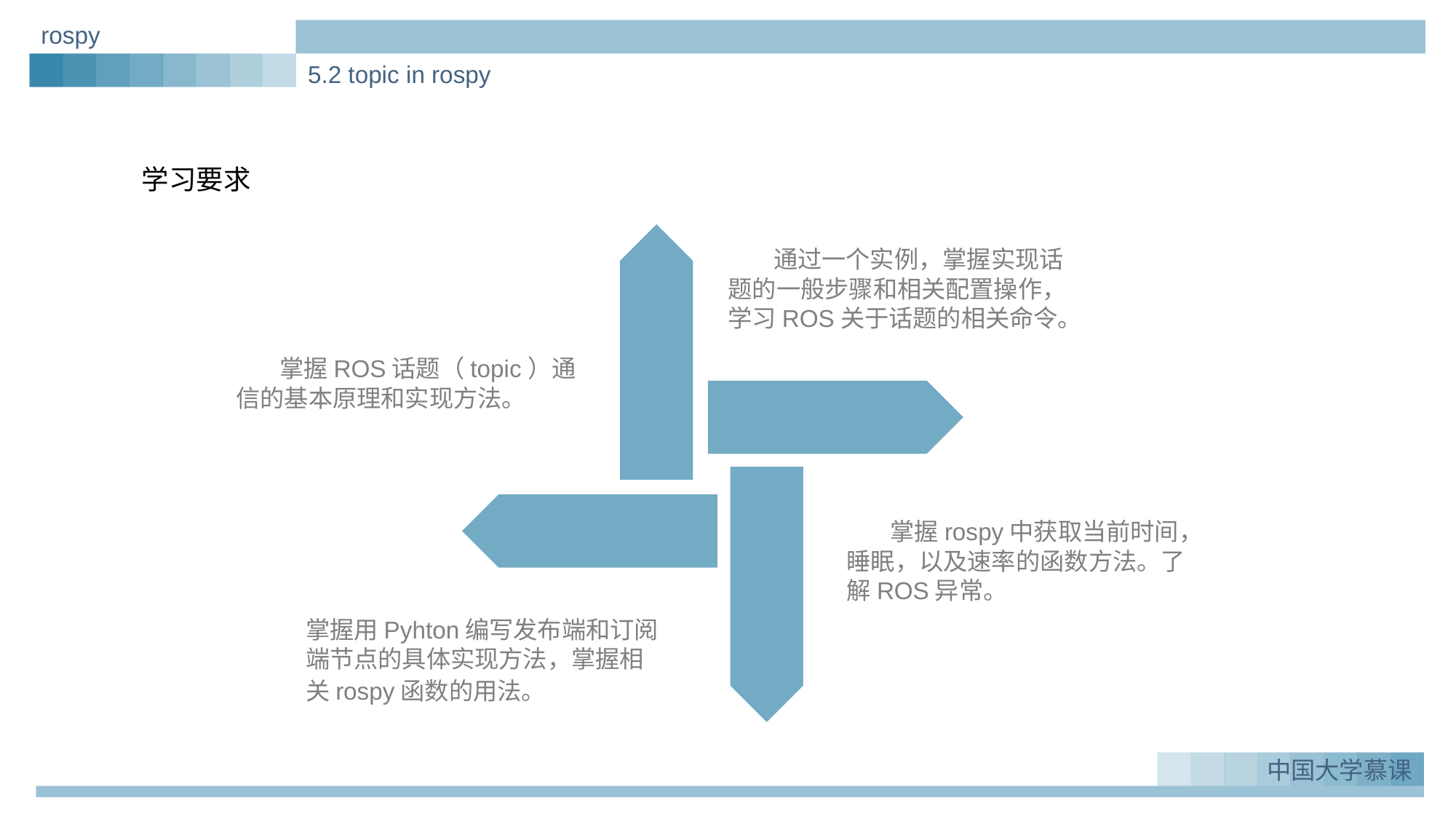

rospy
5.2 topic in rospy
学习要求
       通过一个实例，掌握实现话题的一般步骤和相关配置操作，学习ROS关于话题的相关命令。

      掌握ROS话题（topic）通信的基本原理和实现方法。

      掌握rospy中获取当前时间，睡眠，以及速率的函数方法。了解ROS异常。

掌握用Pyhton编写发布端和订阅端节点的具体实现方法，掌握相关rospy函数的用法。
中国大学慕课